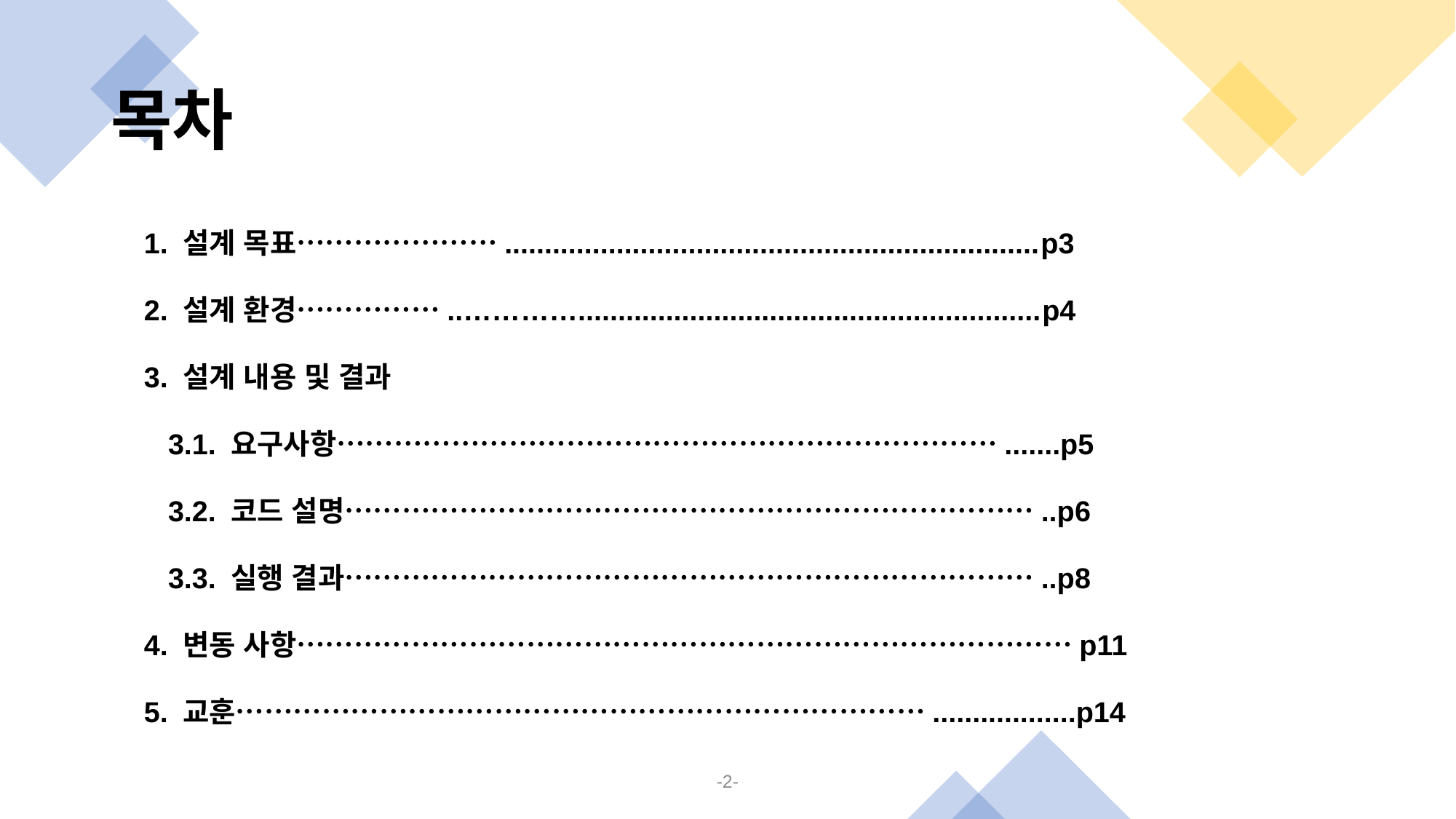

# 목차

1. 설계 목표…………………...................................................................p3
2. 설계 환경……………..…………..........................................................p4
3. 설계 내용 및 결과
   3.1. 요구사항…………………………………………………………….......p5
   3.2. 코드 설명………………………………………………………………..p6
   3.3. 실행 결과………………………………………………………………..p8
4. 변동 사항………………………………………………………………………p11
5. 교훈………………………………………………………………..................p14

-2-